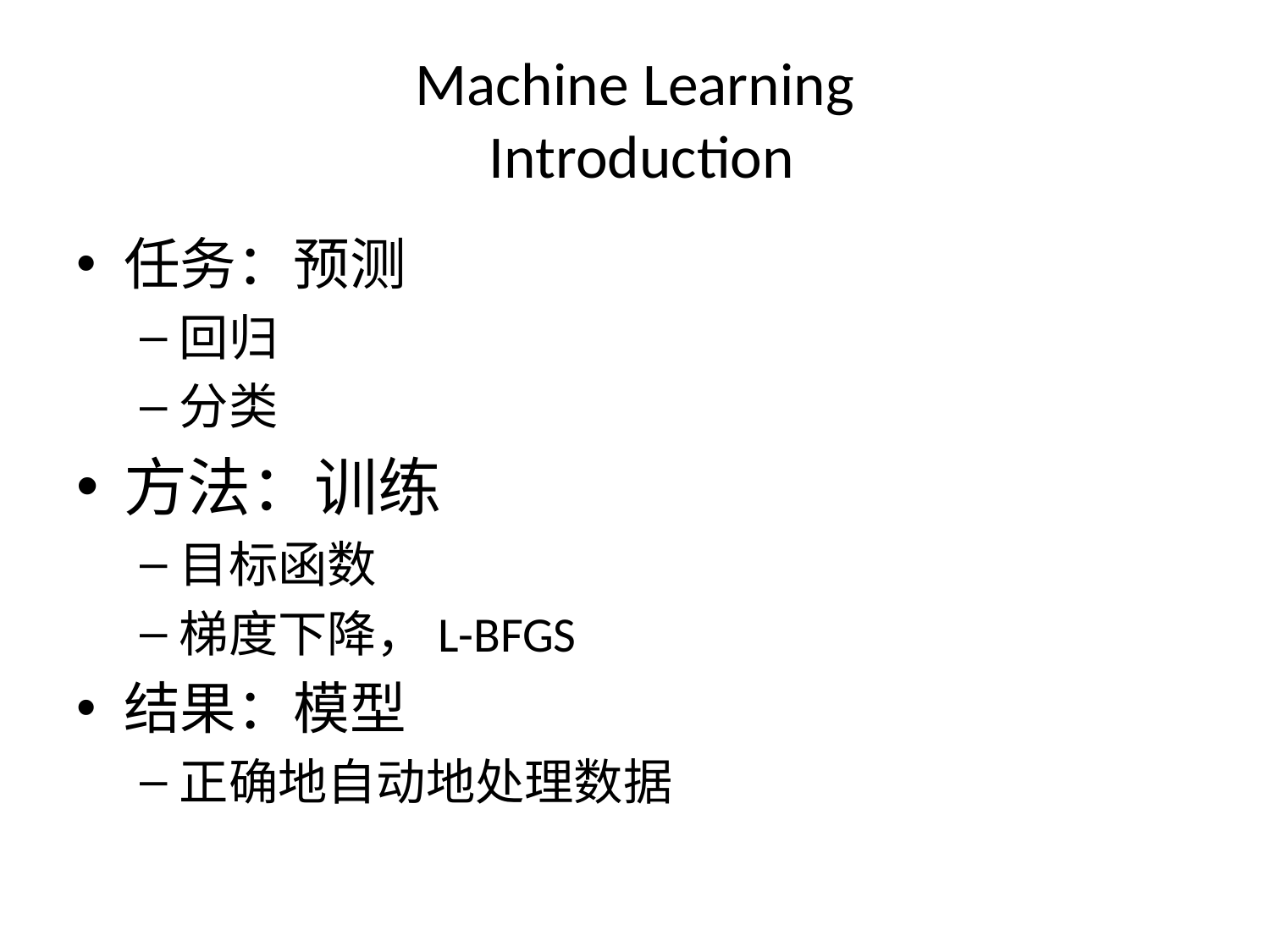

# Machine Learning Introduction
任务：预测
回归
分类
方法：训练
目标函数
梯度下降，L-BFGS
结果：模型
正确地自动地处理数据